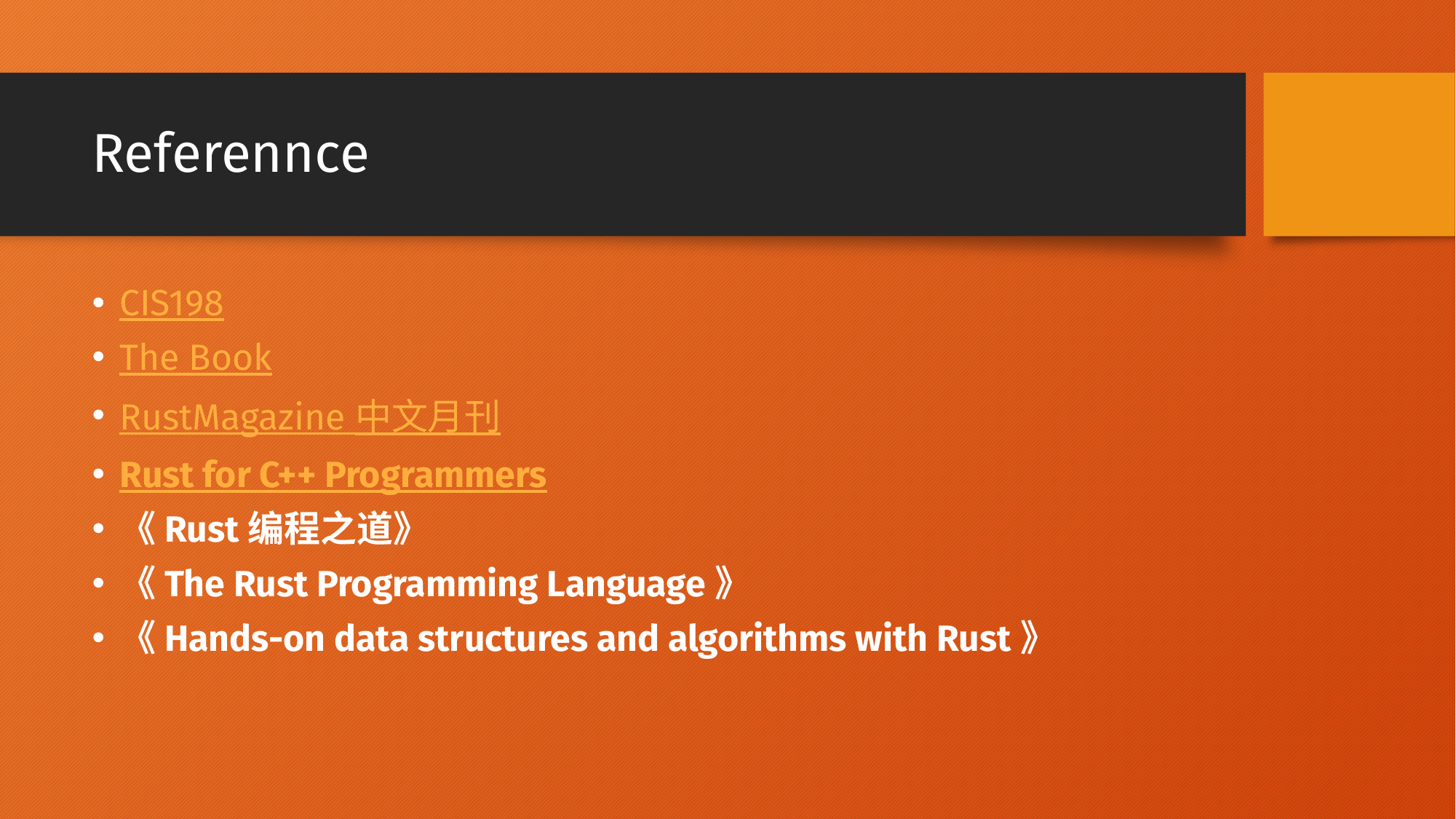

# Referennce
CIS198
The Book
RustMagazine 中文月刊
Rust for C++ Programmers
《Rust编程之道》
《The Rust Programming Language》
《Hands-on data structures and algorithms with Rust》